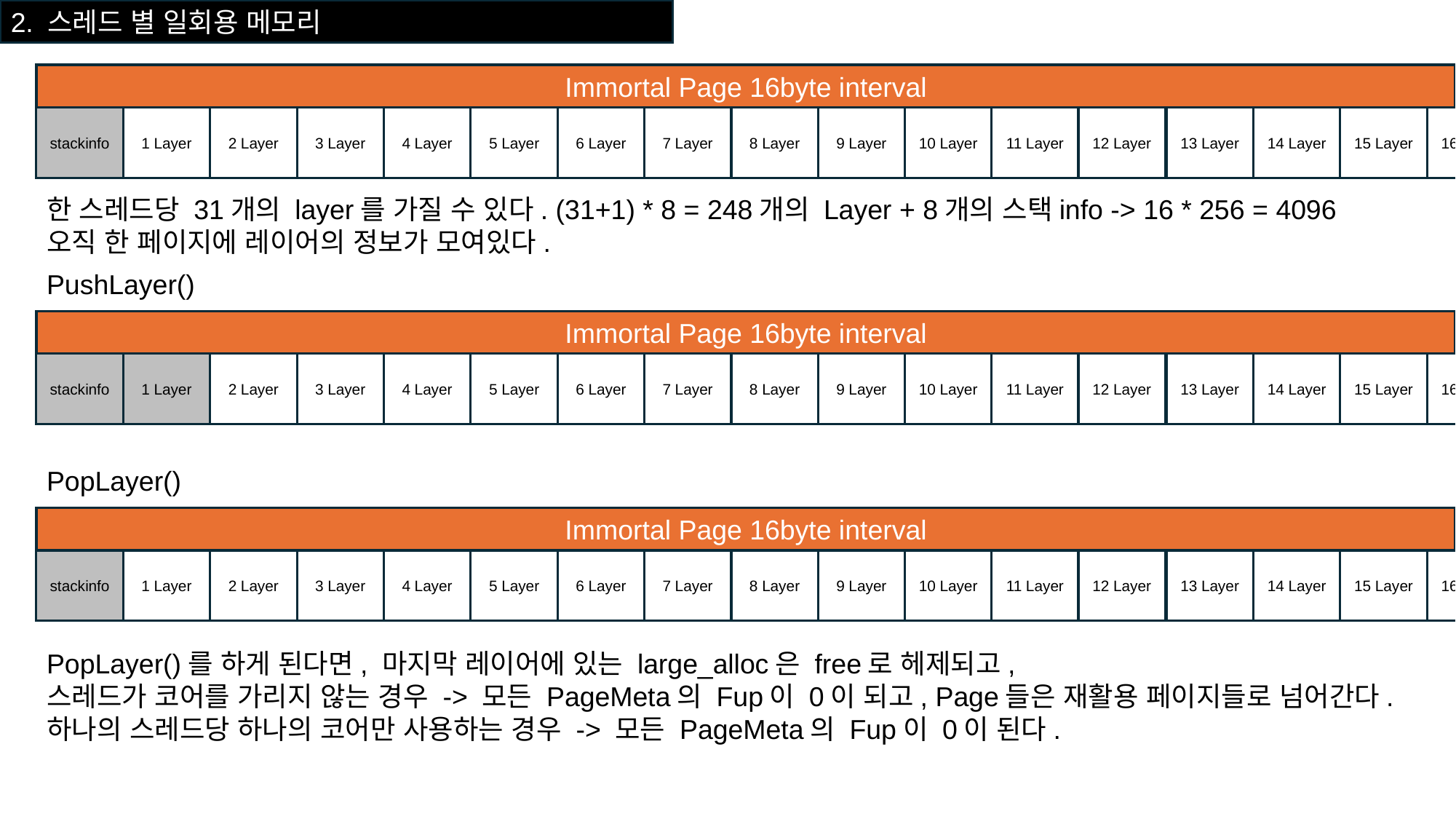

2. 스레드 별 일회용 메모리
Immortal Page 16byte interval
stackinfo
1 Layer
2 Layer
3 Layer
4 Layer
5 Layer
6 Layer
7 Layer
8 Layer
9 Layer
10 Layer
11 Layer
12 Layer
13 Layer
14 Layer
15 Layer
16 Layer
한 스레드당 31개의 layer를 가질 수 있다. (31+1) * 8 = 248개의 Layer + 8개의 스택info -> 16 * 256 = 4096
오직 한 페이지에 레이어의 정보가 모여있다.
PushLayer()
Immortal Page 16byte interval
stackinfo
1 Layer
2 Layer
3 Layer
4 Layer
5 Layer
6 Layer
7 Layer
8 Layer
9 Layer
10 Layer
11 Layer
12 Layer
13 Layer
14 Layer
15 Layer
16 Layer
PopLayer()
Immortal Page 16byte interval
stackinfo
1 Layer
2 Layer
3 Layer
4 Layer
5 Layer
6 Layer
7 Layer
8 Layer
9 Layer
10 Layer
11 Layer
12 Layer
13 Layer
14 Layer
15 Layer
16 Layer
PopLayer()를 하게 된다면, 마지막 레이어에 있는 large_alloc은 free로 헤제되고,
스레드가 코어를 가리지 않는 경우 -> 모든 PageMeta의 Fup이 0이 되고, Page들은 재활용 페이지들로 넘어간다.
하나의 스레드당 하나의 코어만 사용하는 경우 -> 모든 PageMeta의 Fup이 0이 된다.